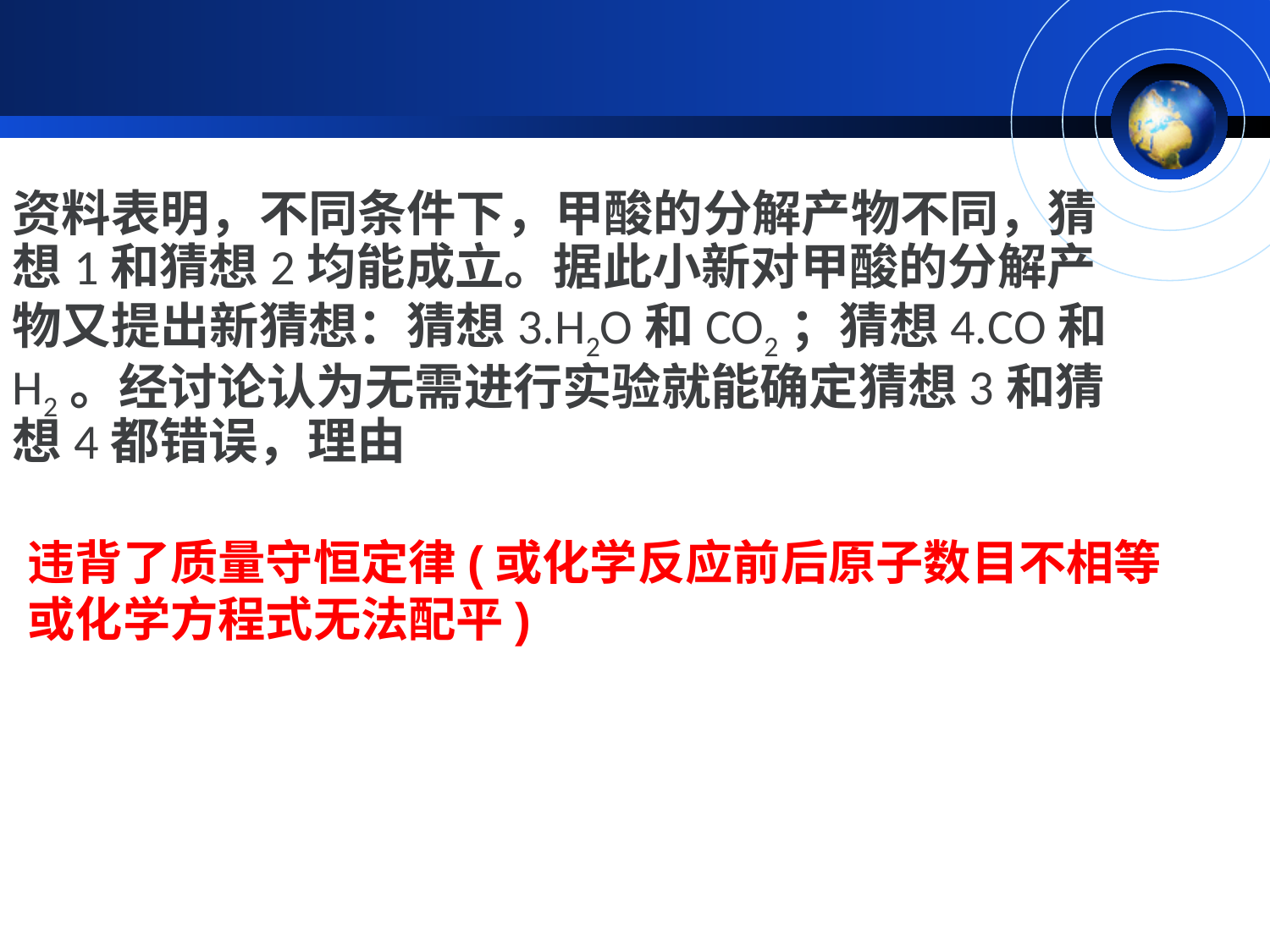

资料表明，不同条件下，甲酸的分解产物不同，猜想1和猜想2均能成立。据此小新对甲酸的分解产物又提出新猜想：猜想3.H2O和CO2；猜想4.CO和H2。经讨论认为无需进行实验就能确定猜想3和猜想4都错误，理由是_______
违背了质量守恒定律(或化学反应前后原子数目不相等或化学方程式无法配平)